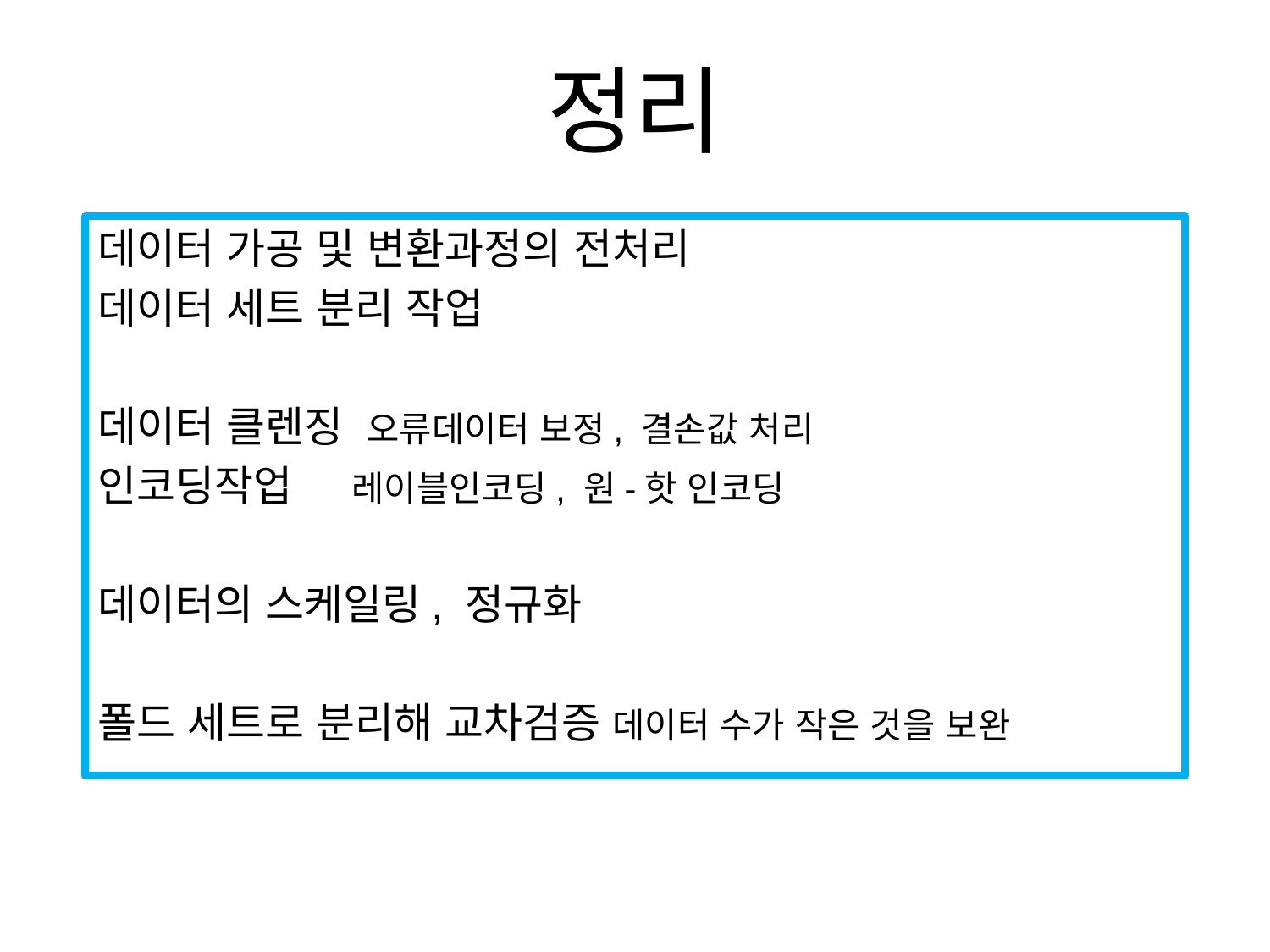

# 정리
데이터 가공 및 변환과정의 전처리
데이터 세트 분리 작업

데이터 클렌징  오류데이터 보정, 결손값 처리
인코딩작업     레이블인코딩, 원-핫 인코딩

데이터의 스케일링, 정규화

폴드 세트로 분리해 교차검증 데이터 수가 작은 것을 보완